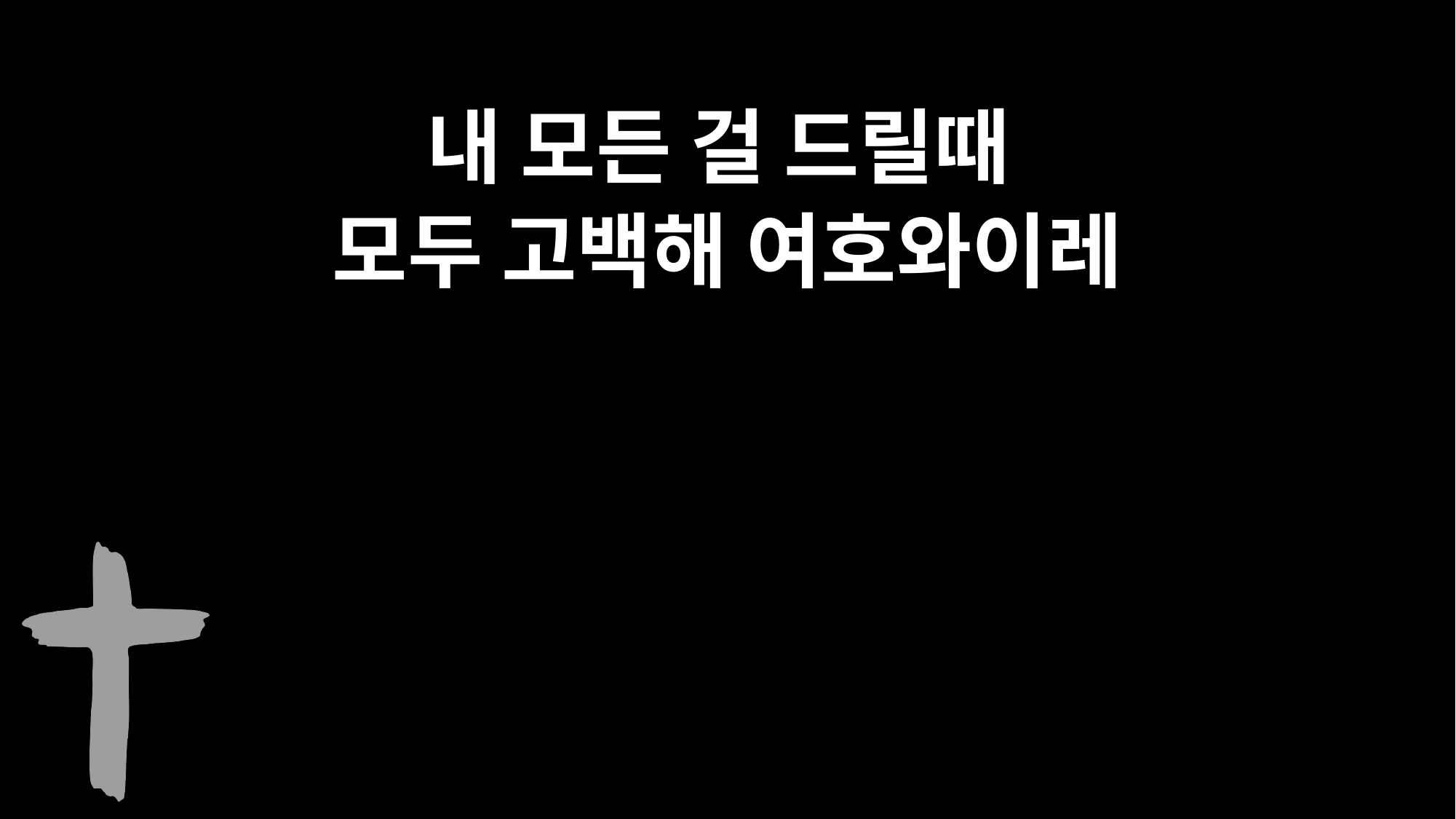

내 모든 걸 드릴때
모두 고백해 여호와이레